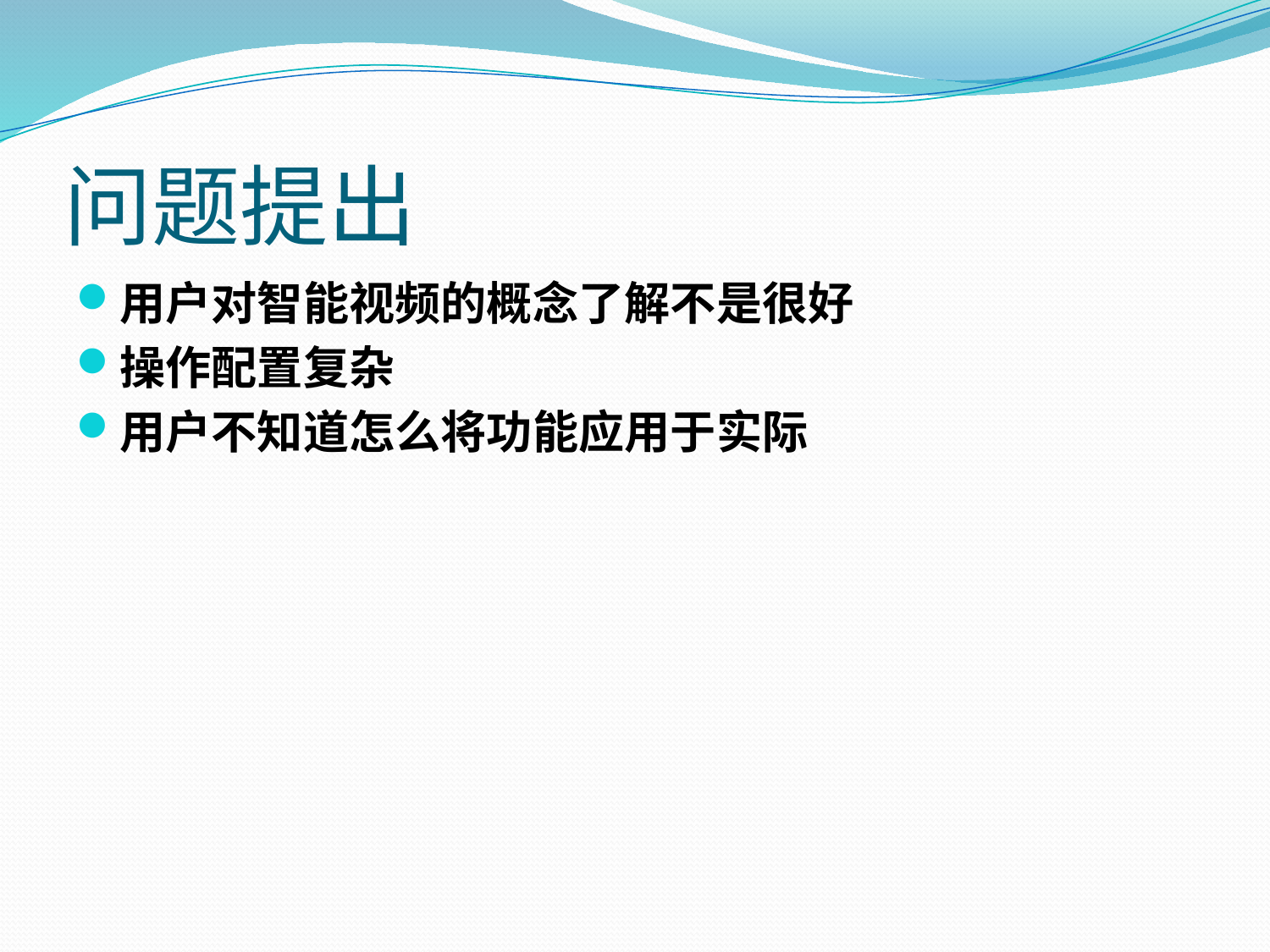

# 问题提出
用户对智能视频的概念了解不是很好
操作配置复杂
用户不知道怎么将功能应用于实际